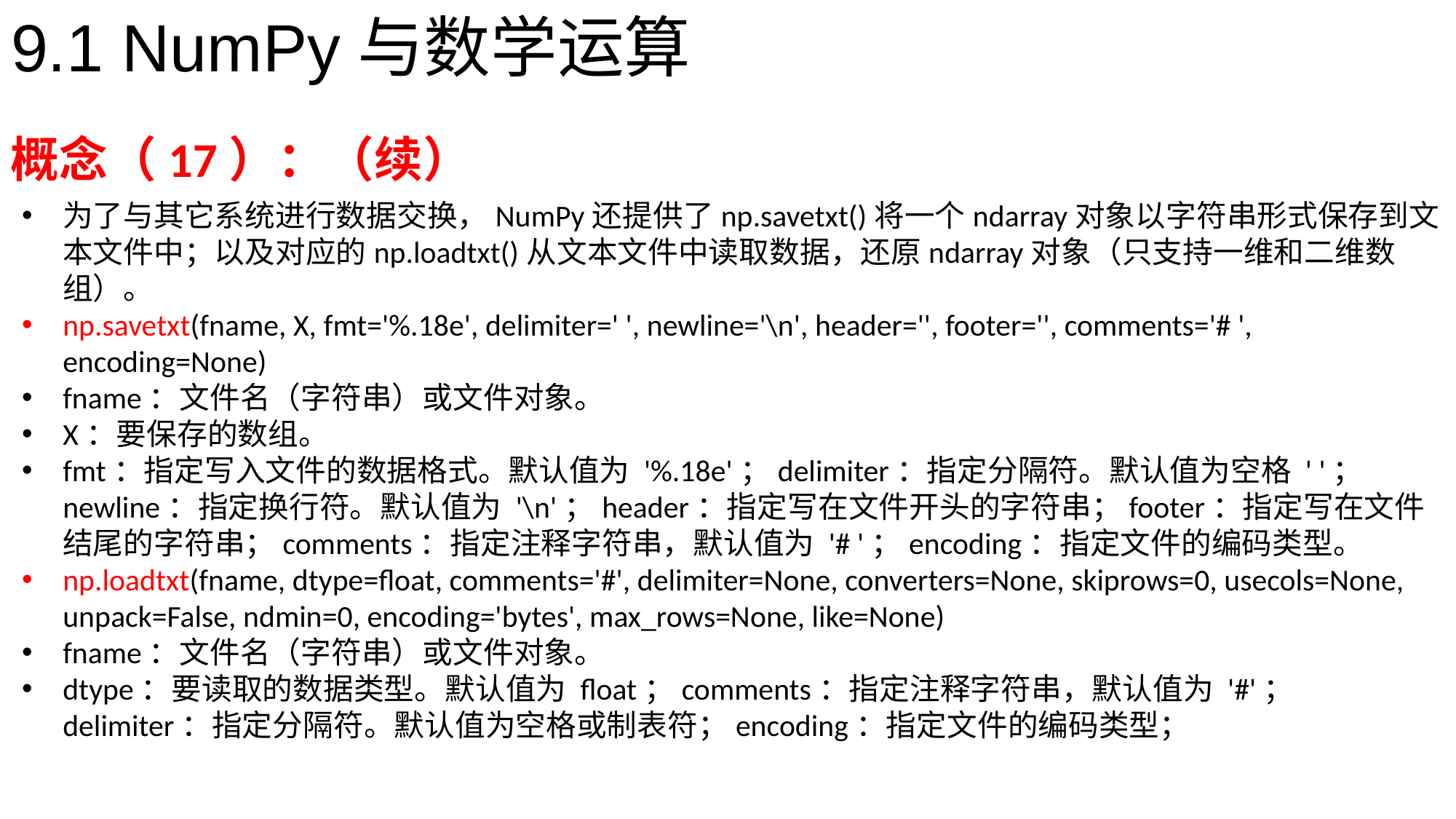

# 9.1 NumPy与数学运算
概念（17）：（续）
为了与其它系统进行数据交换，NumPy还提供了np.savetxt()将一个ndarray对象以字符串形式保存到文本文件中；以及对应的np.loadtxt()从文本文件中读取数据，还原ndarray对象（只支持一维和二维数组）。
np.savetxt(fname, X, fmt='%.18e', delimiter=' ', newline='\n', header='', footer='', comments='# ', encoding=None)
fname：文件名（字符串）或文件对象。
X：要保存的数组。
fmt：指定写入文件的数据格式。默认值为 '%.18e'；delimiter：指定分隔符。默认值为空格 ' '；newline：指定换行符。默认值为 '\n'；header：指定写在文件开头的字符串；footer：指定写在文件结尾的字符串；comments：指定注释字符串，默认值为 '# '；encoding：指定文件的编码类型。
np.loadtxt(fname, dtype=float, comments='#', delimiter=None, converters=None, skiprows=0, usecols=None, unpack=False, ndmin=0, encoding='bytes', max_rows=None, like=None)
fname：文件名（字符串）或文件对象。
dtype：要读取的数据类型。默认值为 float；comments：指定注释字符串，默认值为 '#'；delimiter：指定分隔符。默认值为空格或制表符；encoding：指定文件的编码类型；